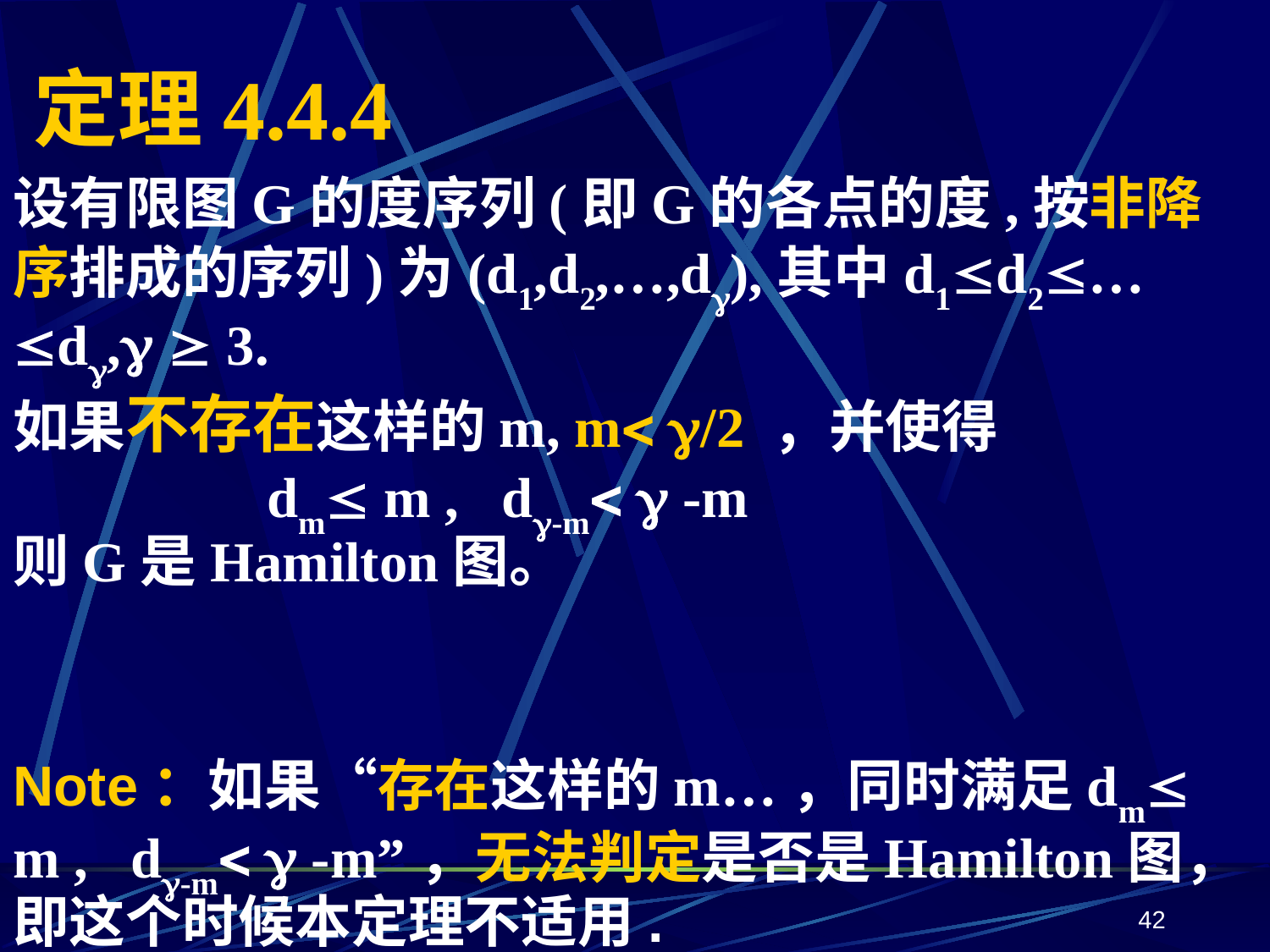

# 定理4.4.4
设有限图G的度序列(即G的各点的度,按非降序排成的序列)为(d1,d2,…,dγ),其中d1≤d2≤…≤dγ,γ ≥ 3.
如果不存在这样的m, m< γ/2 ，并使得
		dm≤ m ,   dγ-m< γ -m
则G是Hamilton图。

Note：如果“存在这样的m…，同时满足dm≤ m ,   dγ-m< γ -m”，无法判定是否是Hamilton图，即这个时候本定理不适用.
42